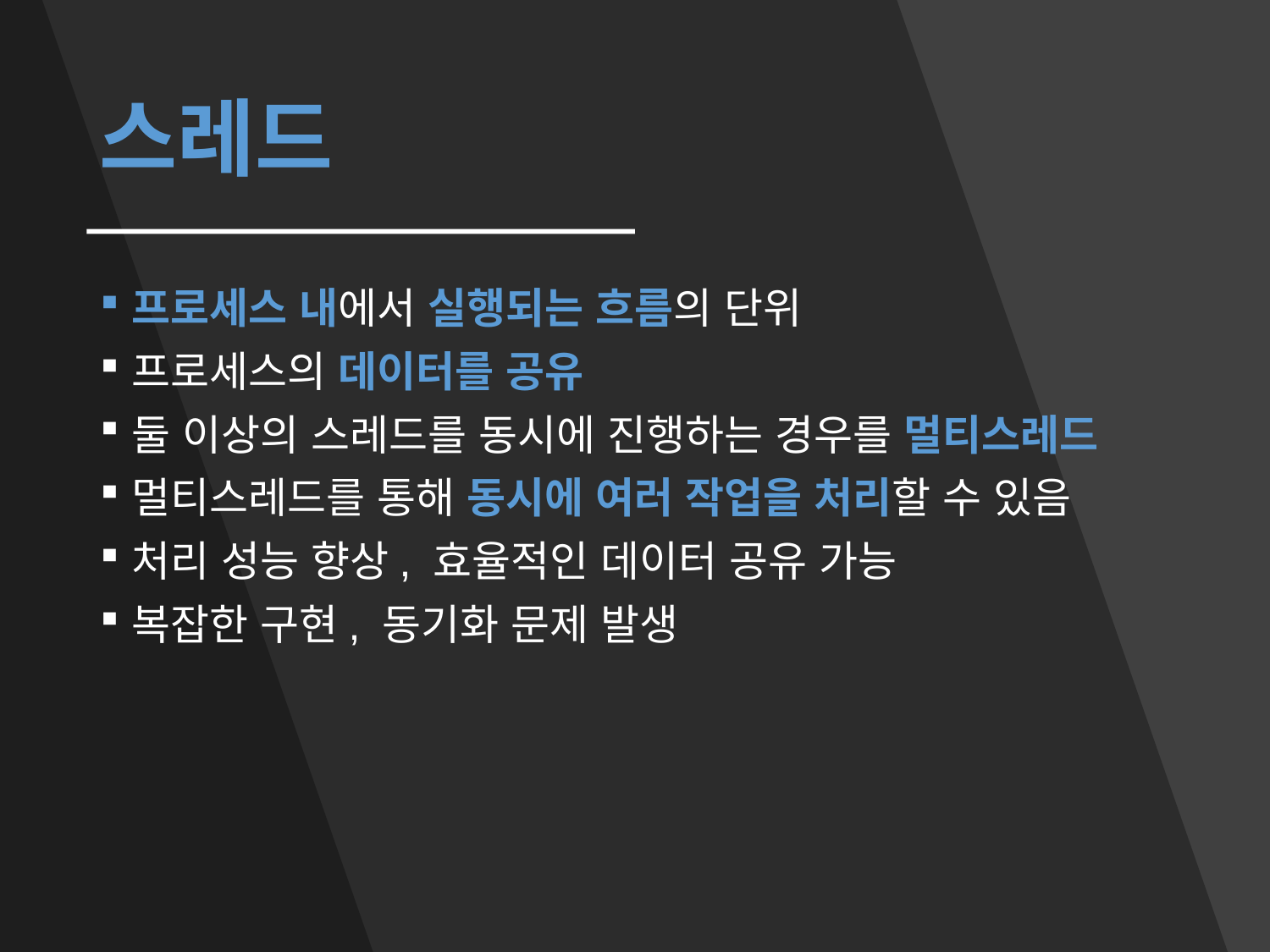

# 스레드

프로세스 내에서 실행되는 흐름의 단위
프로세스의 데이터를 공유
둘 이상의 스레드를 동시에 진행하는 경우를 멀티스레드
멀티스레드를 통해 동시에 여러 작업을 처리할 수 있음
처리 성능 향상, 효율적인 데이터 공유 가능
복잡한 구현, 동기화 문제 발생